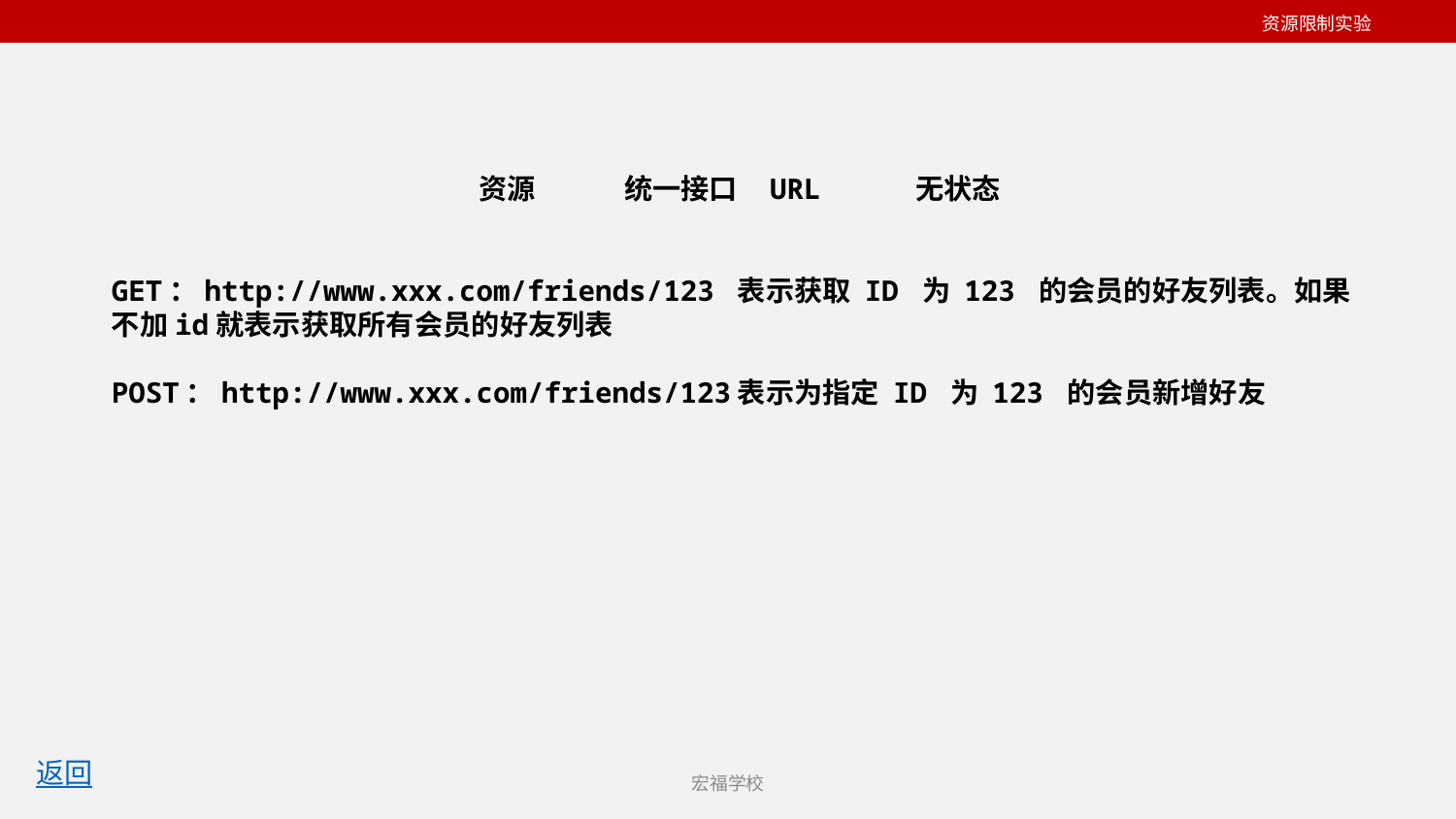

资源限制实验
资源	统一接口	URL	无状态

GET：http://www.xxx.com/friends/123 表示获取 ID 为 123 的会员的好友列表。如果不加id就表示获取所有会员的好友列表

POST：http://www.xxx.com/friends/123表示为指定 ID 为 123 的会员新增好友
返回
22
宏福学校